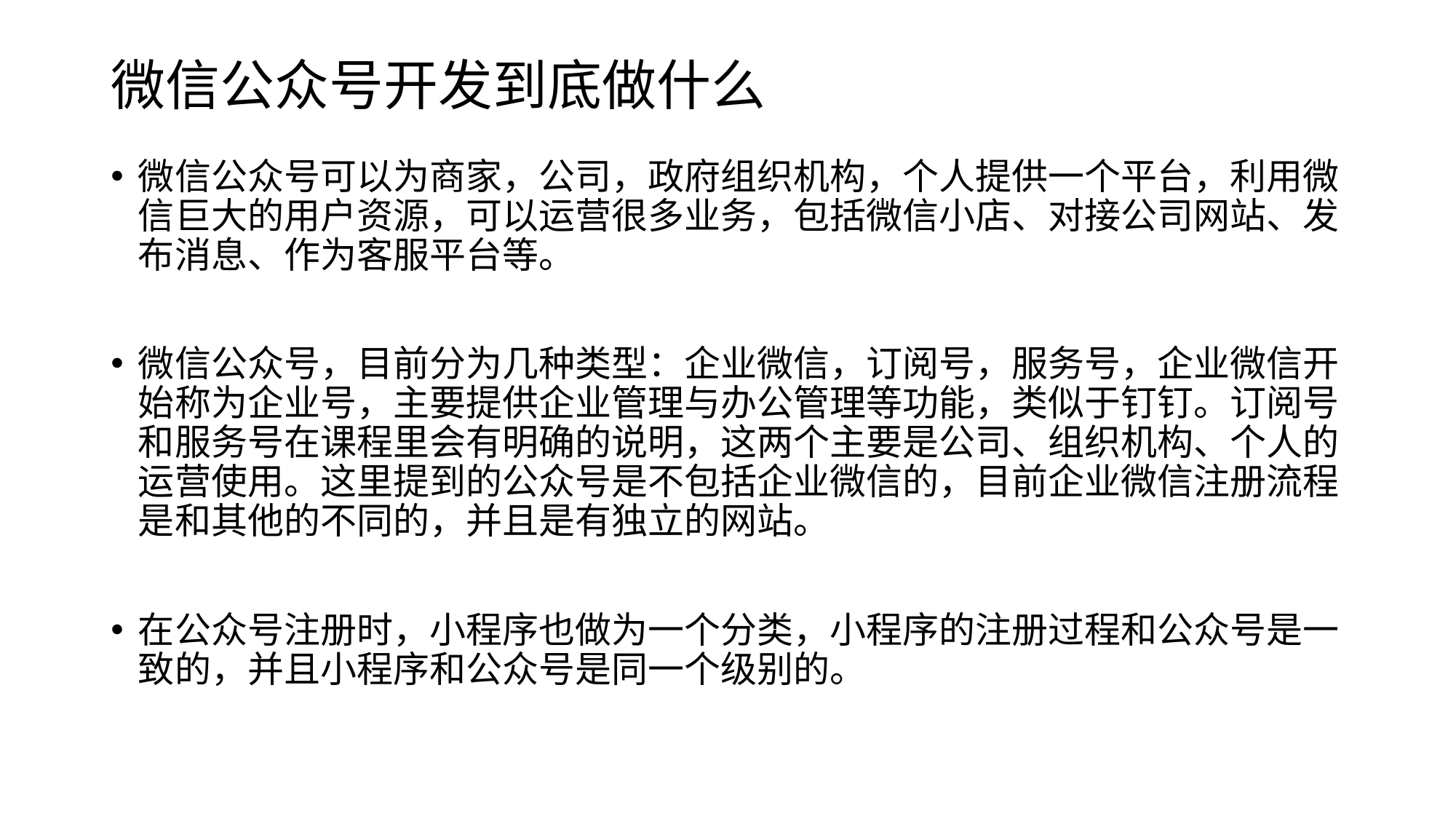

# 微信公众号开发到底做什么
微信公众号可以为商家，公司，政府组织机构，个人提供一个平台，利用微信巨大的用户资源，可以运营很多业务，包括微信小店、对接公司网站、发布消息、作为客服平台等。

微信公众号，目前分为几种类型：企业微信，订阅号，服务号，企业微信开始称为企业号，主要提供企业管理与办公管理等功能，类似于钉钉。订阅号和服务号在课程里会有明确的说明，这两个主要是公司、组织机构、个人的运营使用。这里提到的公众号是不包括企业微信的，目前企业微信注册流程是和其他的不同的，并且是有独立的网站。

在公众号注册时，小程序也做为一个分类，小程序的注册过程和公众号是一致的，并且小程序和公众号是同一个级别的。